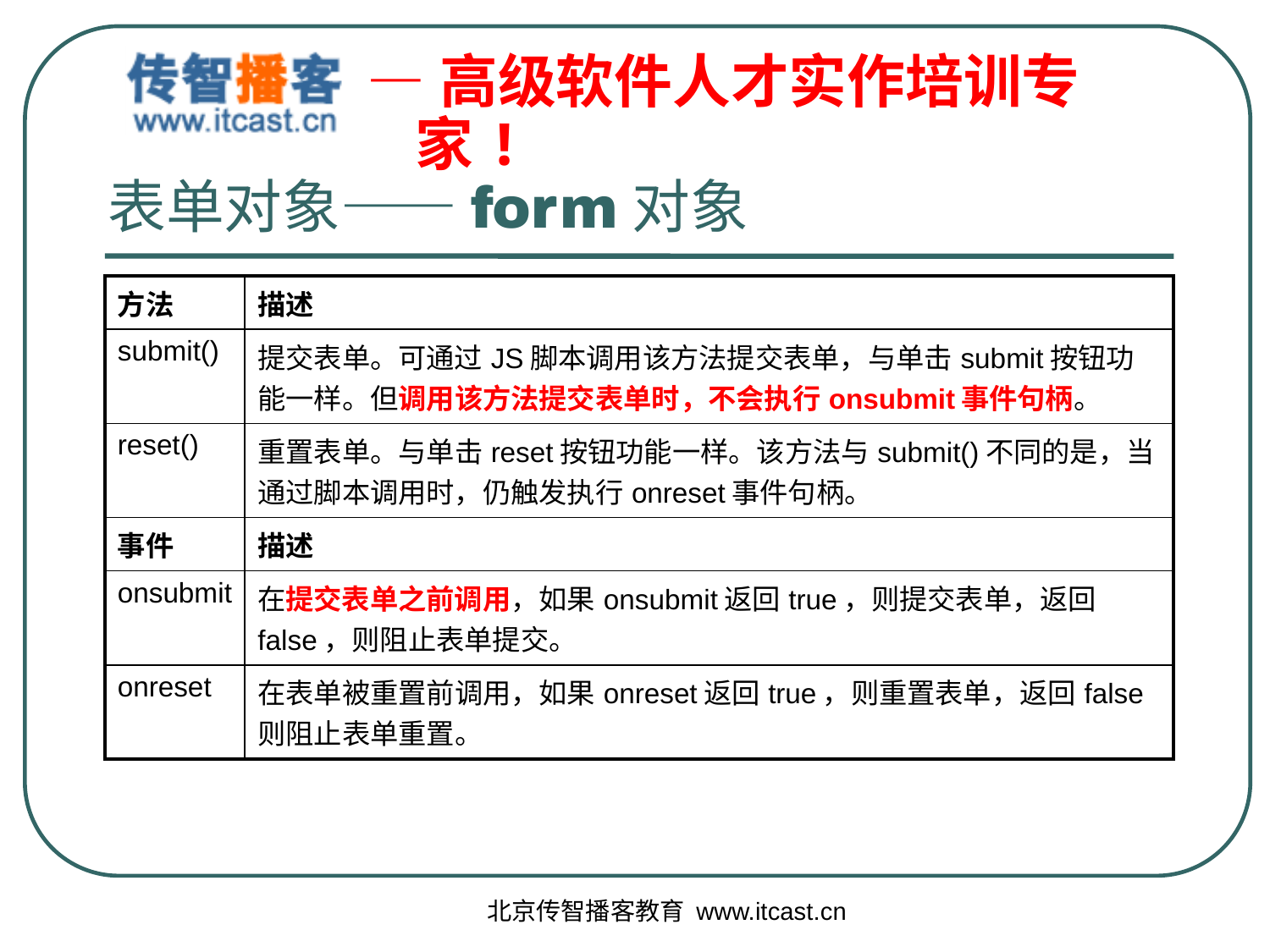

# 表单对象——form对象
| 方法 | 描述 |
| --- | --- |
| submit() | 提交表单。可通过JS脚本调用该方法提交表单，与单击submit按钮功能一样。但调用该方法提交表单时，不会执行onsubmit事件句柄。 |
| reset() | 重置表单。与单击reset按钮功能一样。该方法与submit()不同的是，当通过脚本调用时，仍触发执行onreset事件句柄。 |
| 事件 | 描述 |
| onsubmit | 在提交表单之前调用，如果onsubmit返回true，则提交表单，返回false，则阻止表单提交。 |
| onreset | 在表单被重置前调用，如果onreset返回true，则重置表单，返回false则阻止表单重置。 |